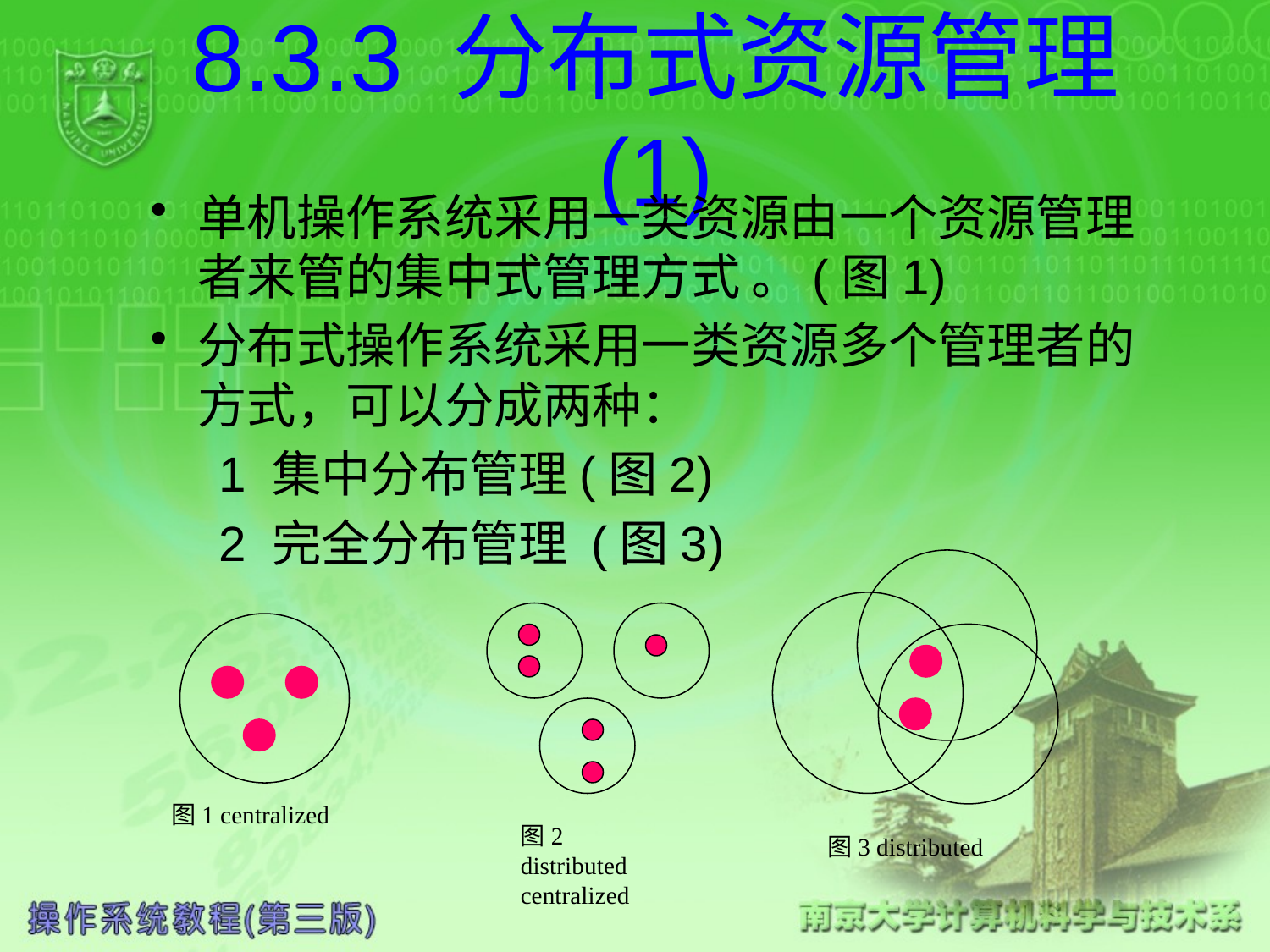

# 8.3.3 分布式资源管理(1)
单机操作系统采用一类资源由一个资源管理者来管的集中式管理方式 。(图1)
分布式操作系统采用一类资源多个管理者的方式，可以分成两种：
     1 集中分布管理(图2)
     2 完全分布管理 (图3)

图3 distributed

图2 distributed centralized

图1 centralized